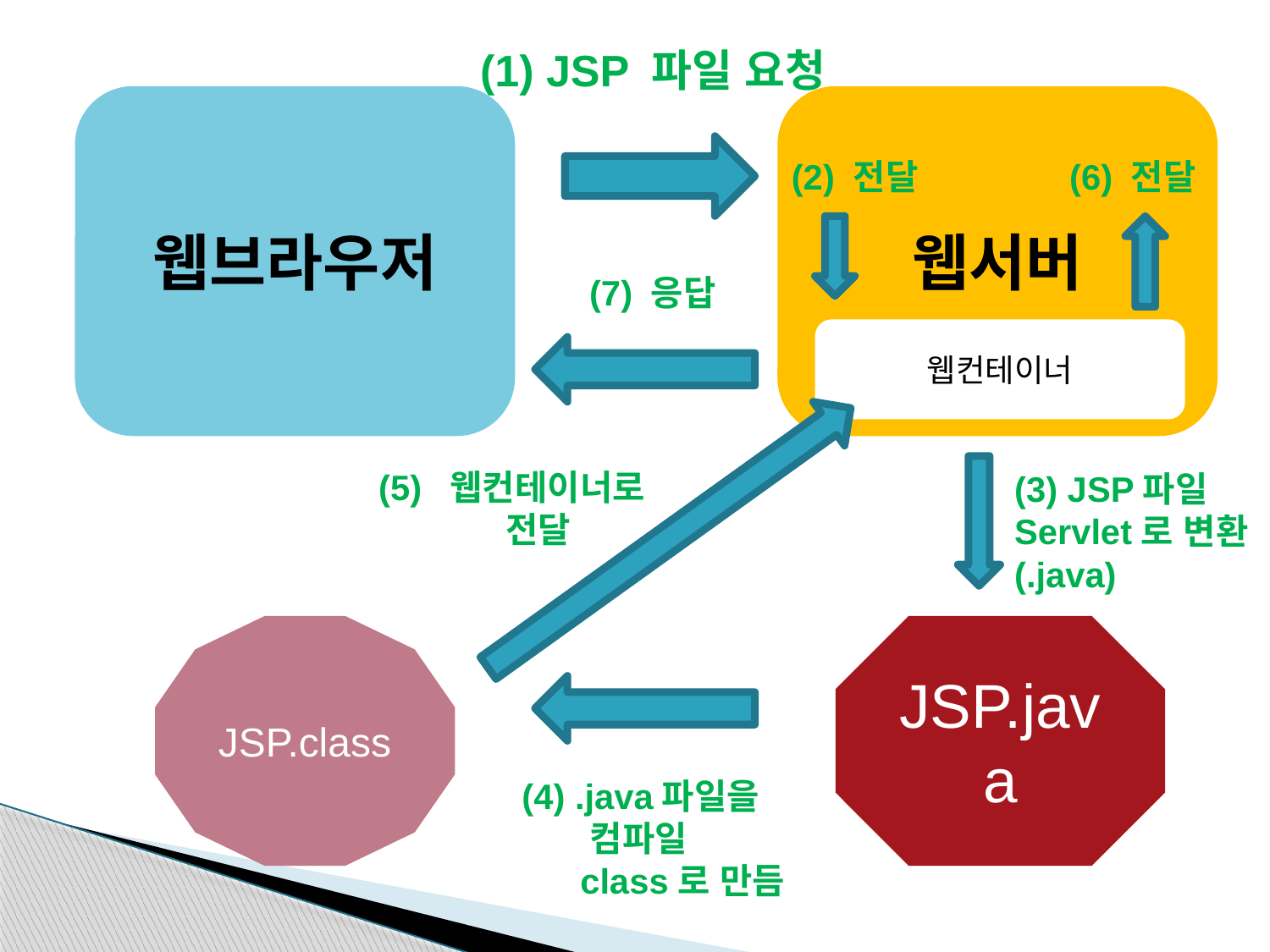

(1) JSP 파일 요청
웹브라우저
웹서버

(2) 전달
(6) 전달

(7) 응답
웹컨테이너

(5)  웹컨테이너로         	전달
(3) JSP파일
Servlet로 변환
(.java)

JSP.class
JSP.java

(4) .java파일을
      컴파일
      class로 만듬